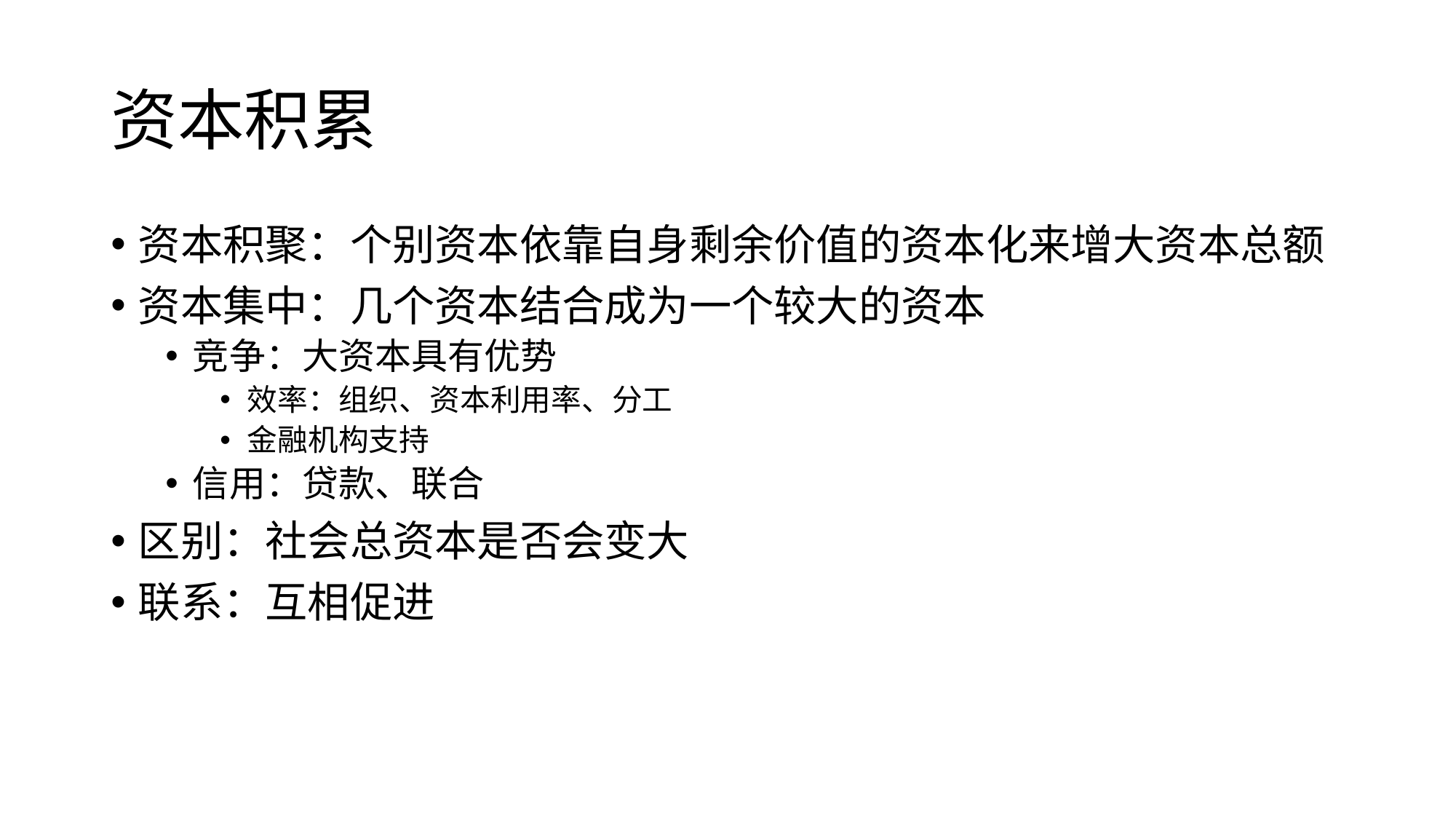

# 资本积累
资本积聚：个别资本依靠自身剩余价值的资本化来增大资本总额
资本集中：几个资本结合成为一个较大的资本
竞争：大资本具有优势
效率：组织、资本利用率、分工
金融机构支持
信用：贷款、联合
区别：社会总资本是否会变大
联系：互相促进